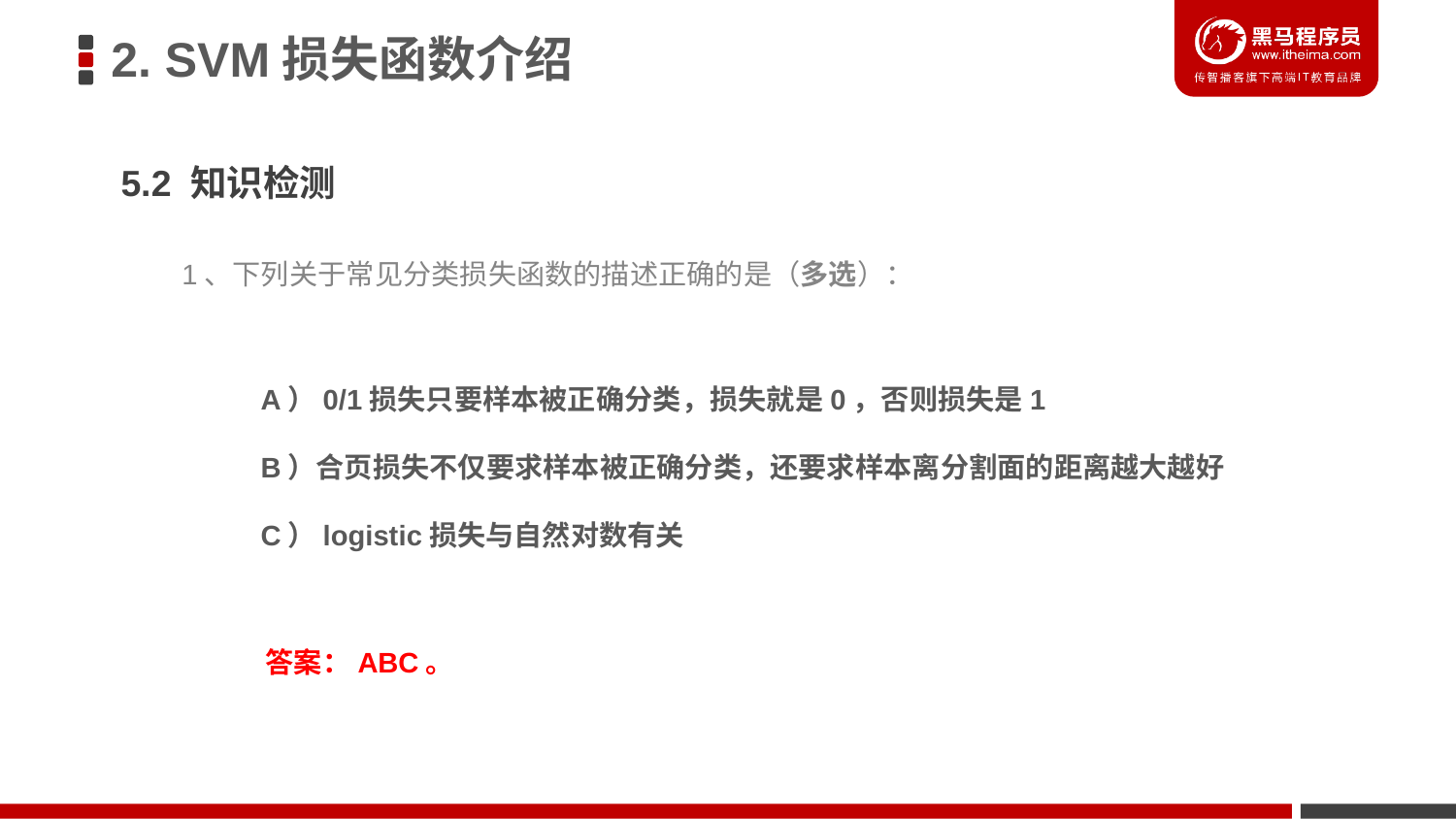

2. SVM损失函数介绍
5.2 知识检测
1、下列关于常见分类损失函数的描述正确的是（多选）：
A）0/1损失只要样本被正确分类，损失就是0，否则损失是1

B）合页损失不仅要求样本被正确分类，还要求样本离分割面的距离越大越好

C）logistic损失与自然对数有关
答案：ABC。